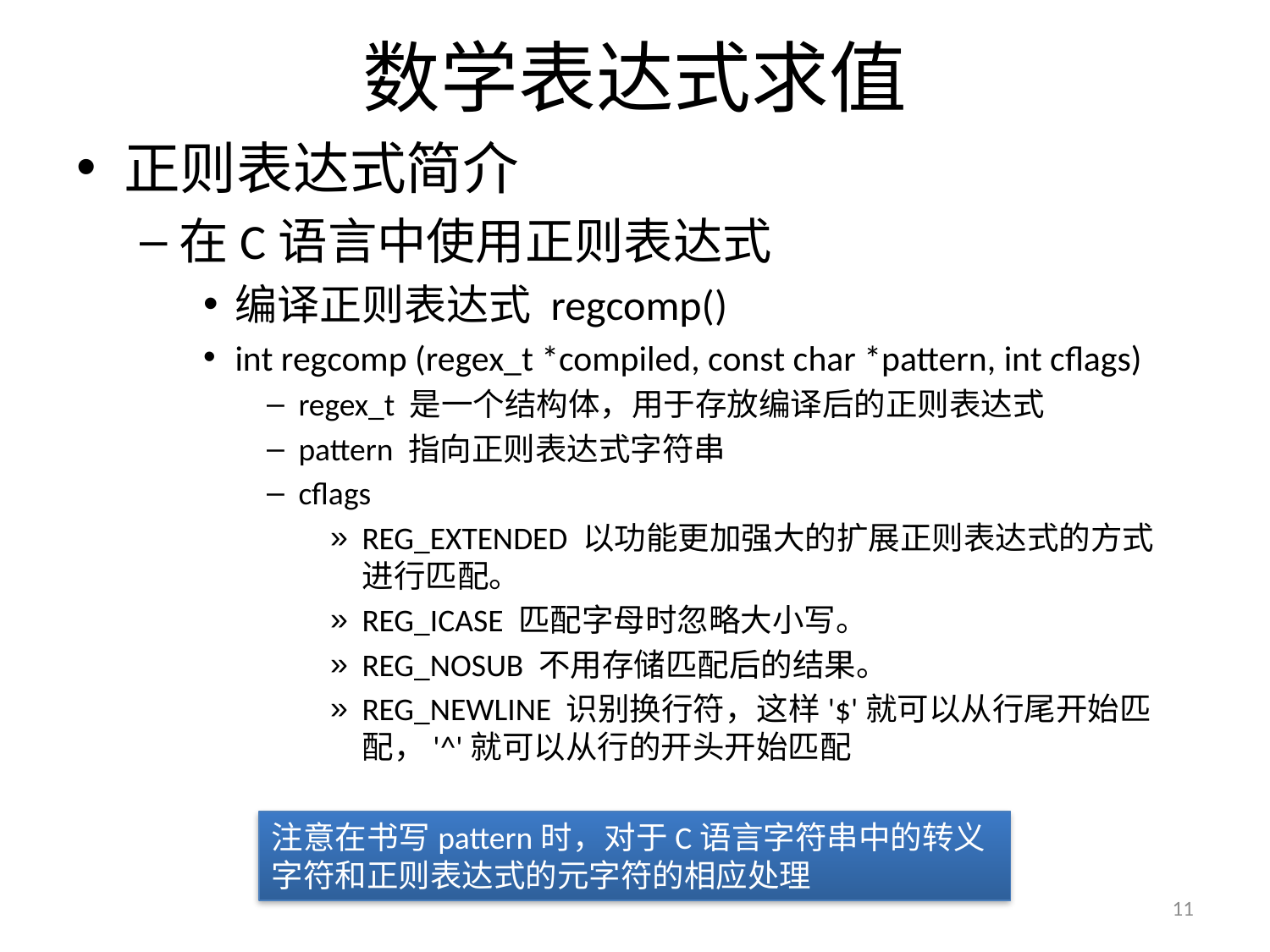

# 数学表达式求值
正则表达式简介
在C语言中使用正则表达式
编译正则表达式 regcomp()
int regcomp (regex_t *compiled, const char *pattern, int cflags)
regex_t 是一个结构体，用于存放编译后的正则表达式
pattern 指向正则表达式字符串
cflags
REG_EXTENDED 以功能更加强大的扩展正则表达式的方式进行匹配。
REG_ICASE 匹配字母时忽略大小写。
REG_NOSUB 不用存储匹配后的结果。
REG_NEWLINE 识别换行符，这样'$'就可以从行尾开始匹配，'^'就可以从行的开头开始匹配

注意在书写pattern时，对于C语言字符串中的转义字符和正则表达式的元字符的相应处理
11